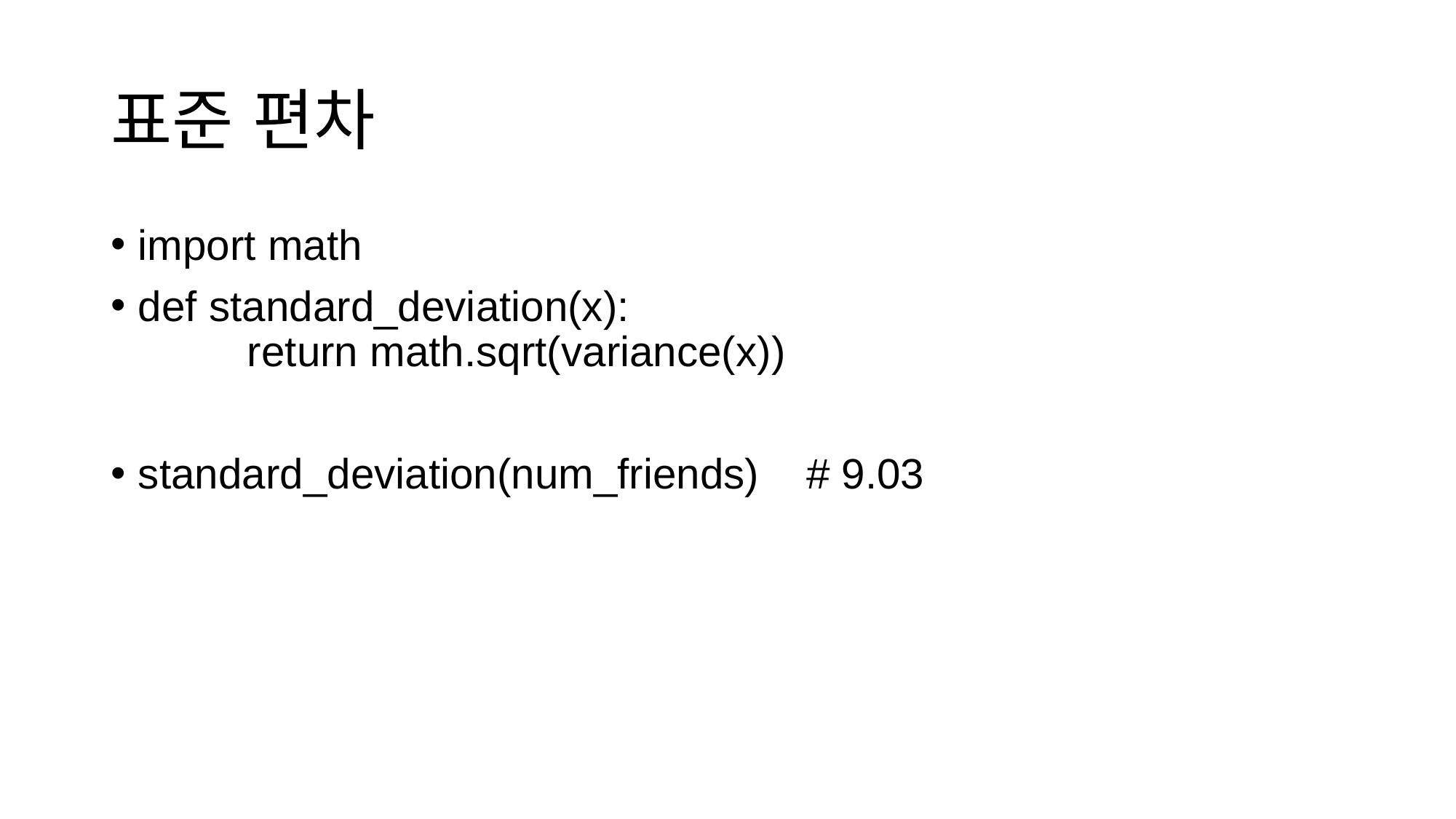

# 표준 편차
import math
def standard_deviation(x):
	return math.sqrt(variance(x))

standard_deviation(num_friends)    # 9.03